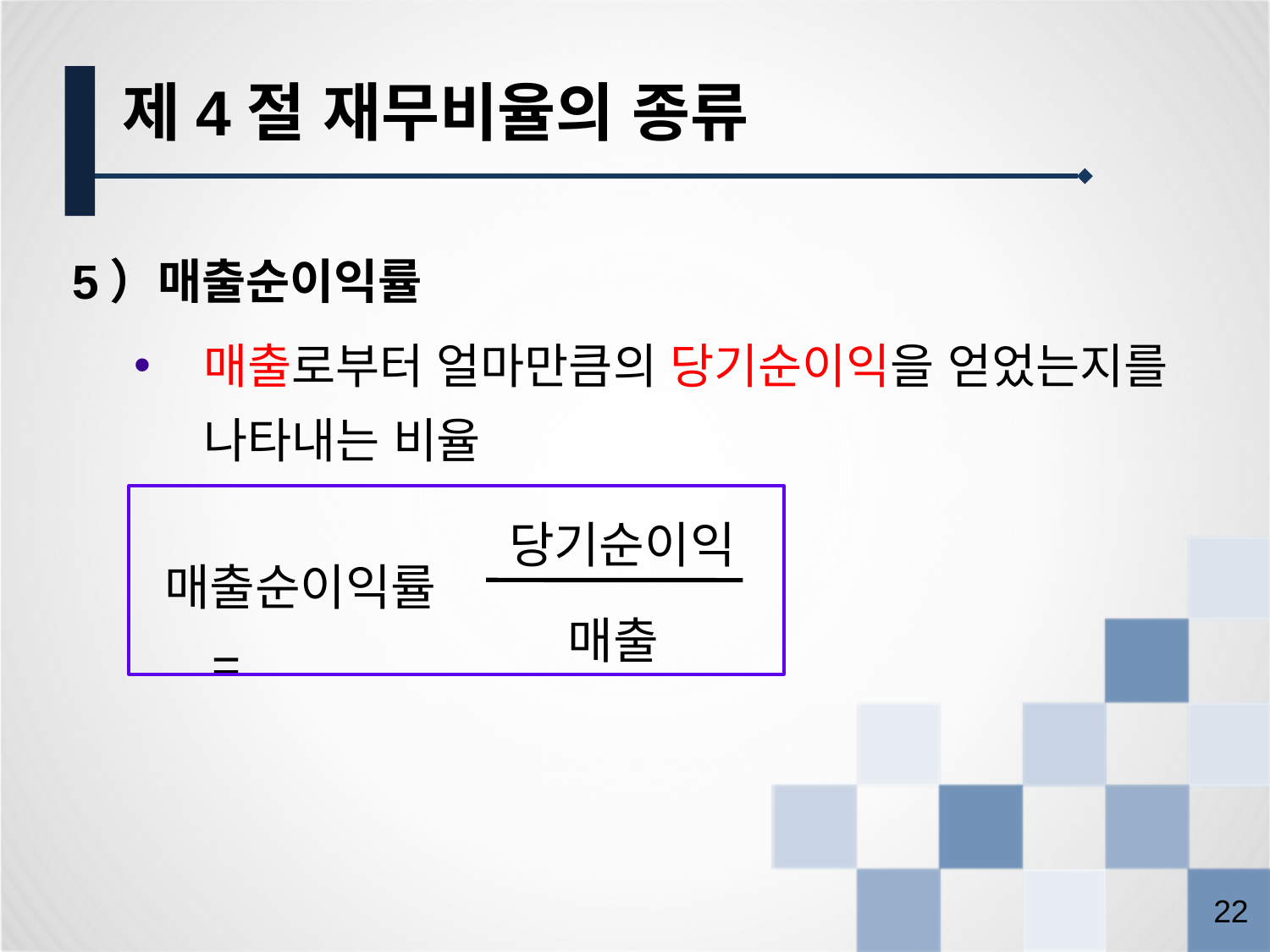

제4절 재무비율의 종류

5）매출순이익률
매출로부터 얼마만큼의 당기순이익을 얻었는지를 나타내는 비율

당기순이익
매출순이익률 =
매출
22